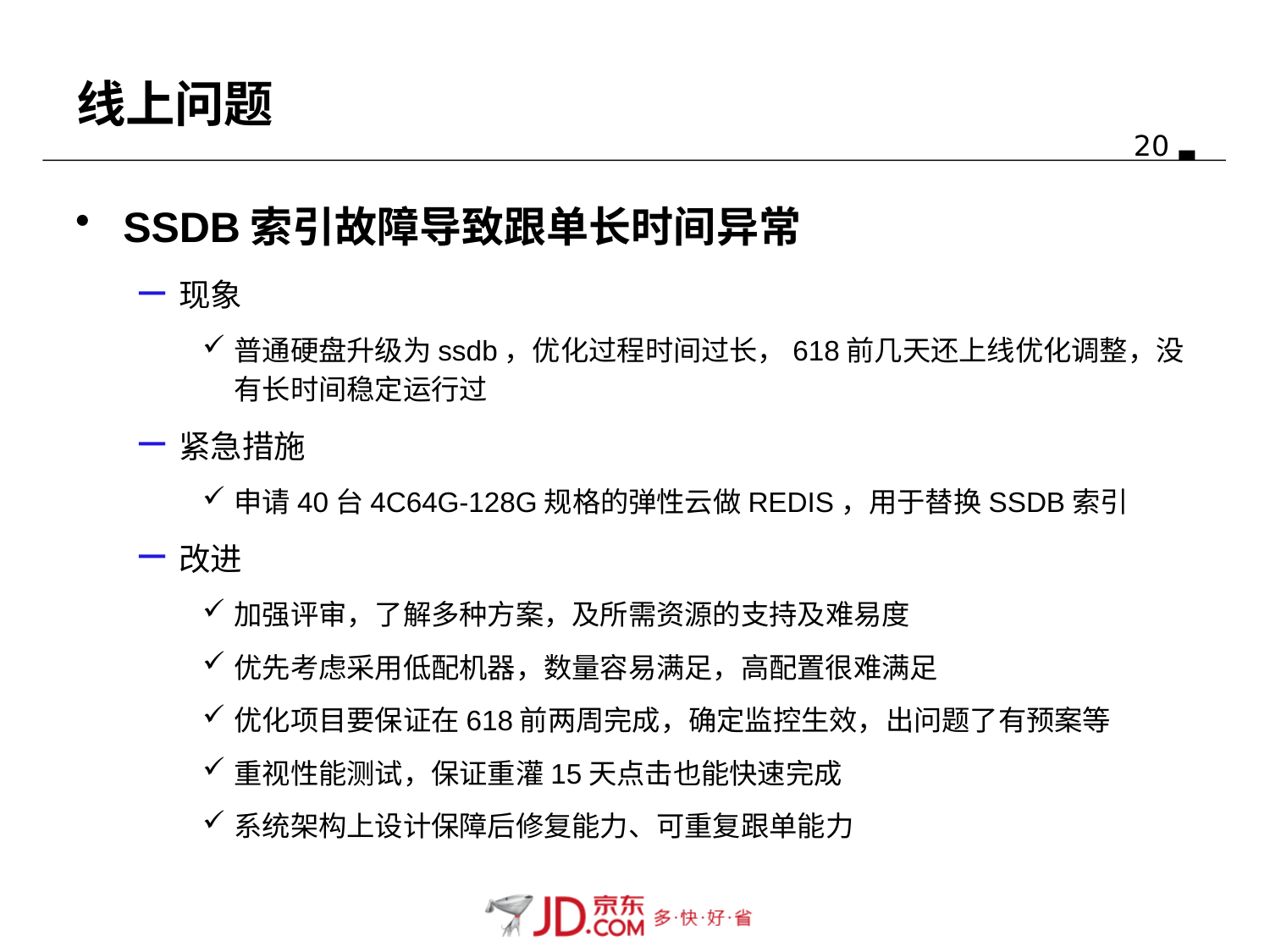

# 线上问题
SSDB索引故障导致跟单长时间异常
现象
普通硬盘升级为ssdb，优化过程时间过长，618前几天还上线优化调整，没有长时间稳定运行过
紧急措施
申请40台4C64G-128G规格的弹性云做REDIS，用于替换SSDB索引
改进
加强评审，了解多种方案，及所需资源的支持及难易度
优先考虑采用低配机器，数量容易满足，高配置很难满足
优化项目要保证在618前两周完成，确定监控生效，出问题了有预案等
重视性能测试，保证重灌15天点击也能快速完成
系统架构上设计保障后修复能力、可重复跟单能力